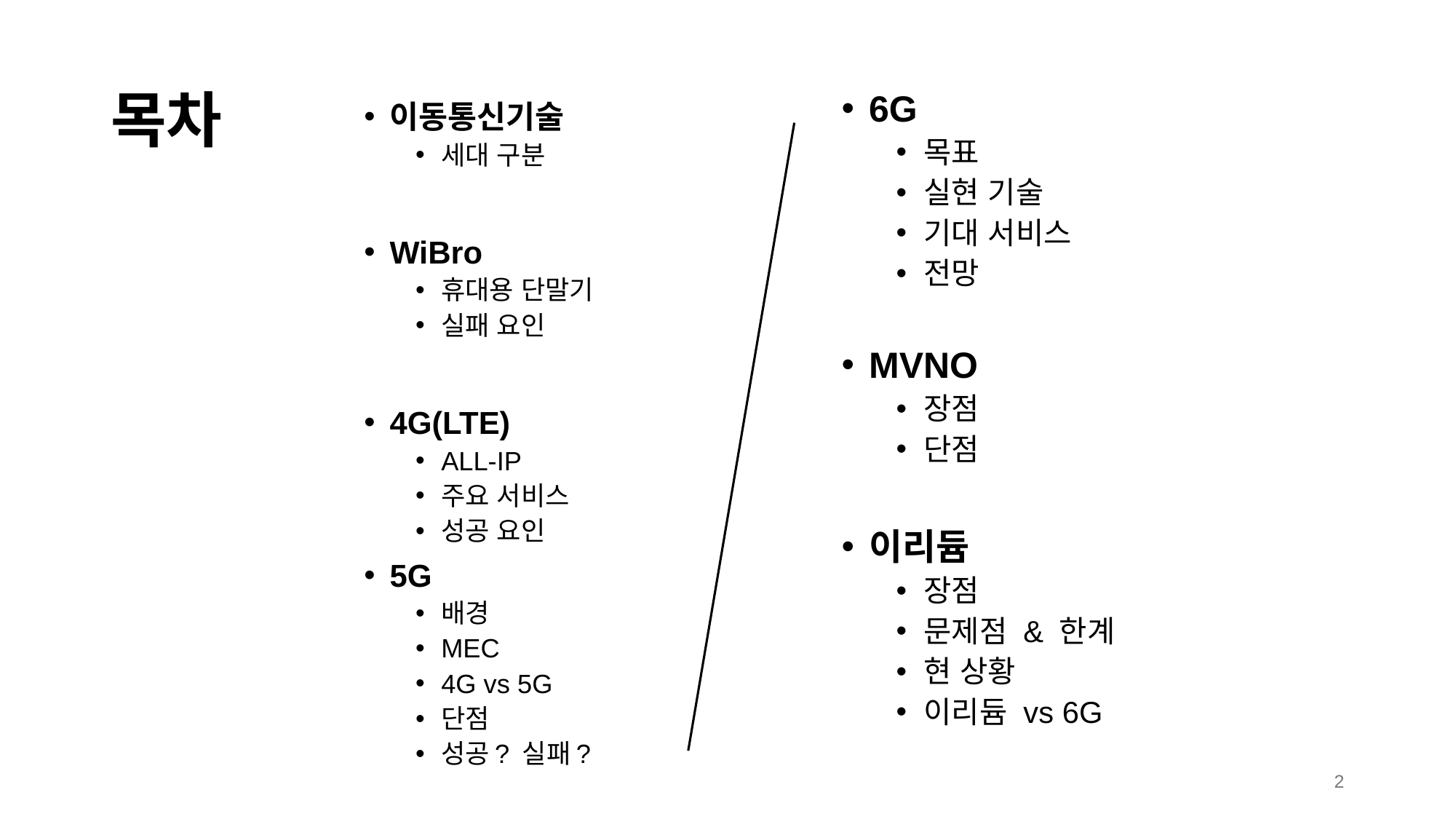

# 목차
6G
목표
실현 기술
기대 서비스
전망

MVNO
장점
단점

이리듐
장점
문제점 & 한계
현 상황
이리듐 vs 6G

이동통신기술
세대 구분

WiBro
휴대용 단말기
실패 요인

4G(LTE)
ALL-IP
주요 서비스
성공 요인
5G
배경
MEC
4G vs 5G
단점
성공? 실패?

2